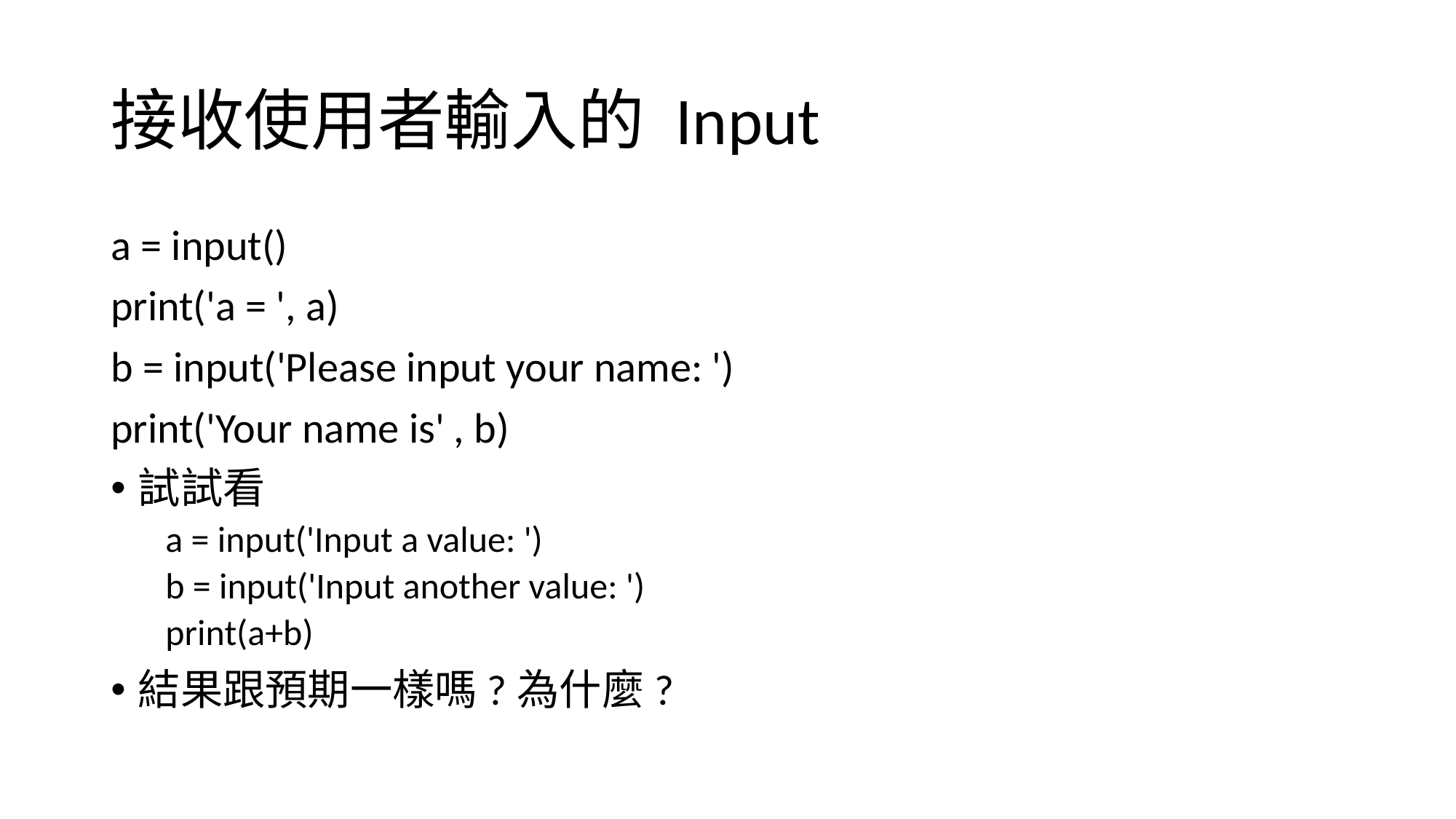

# 接收使用者輸入的 Input
a = input()
print('a = ', a)
b = input('Please input your name: ')
print('Your name is' , b)
試試看
a = input('Input a value: ')
b = input('Input another value: ')
print(a+b)
結果跟預期一樣嗎?為什麼?